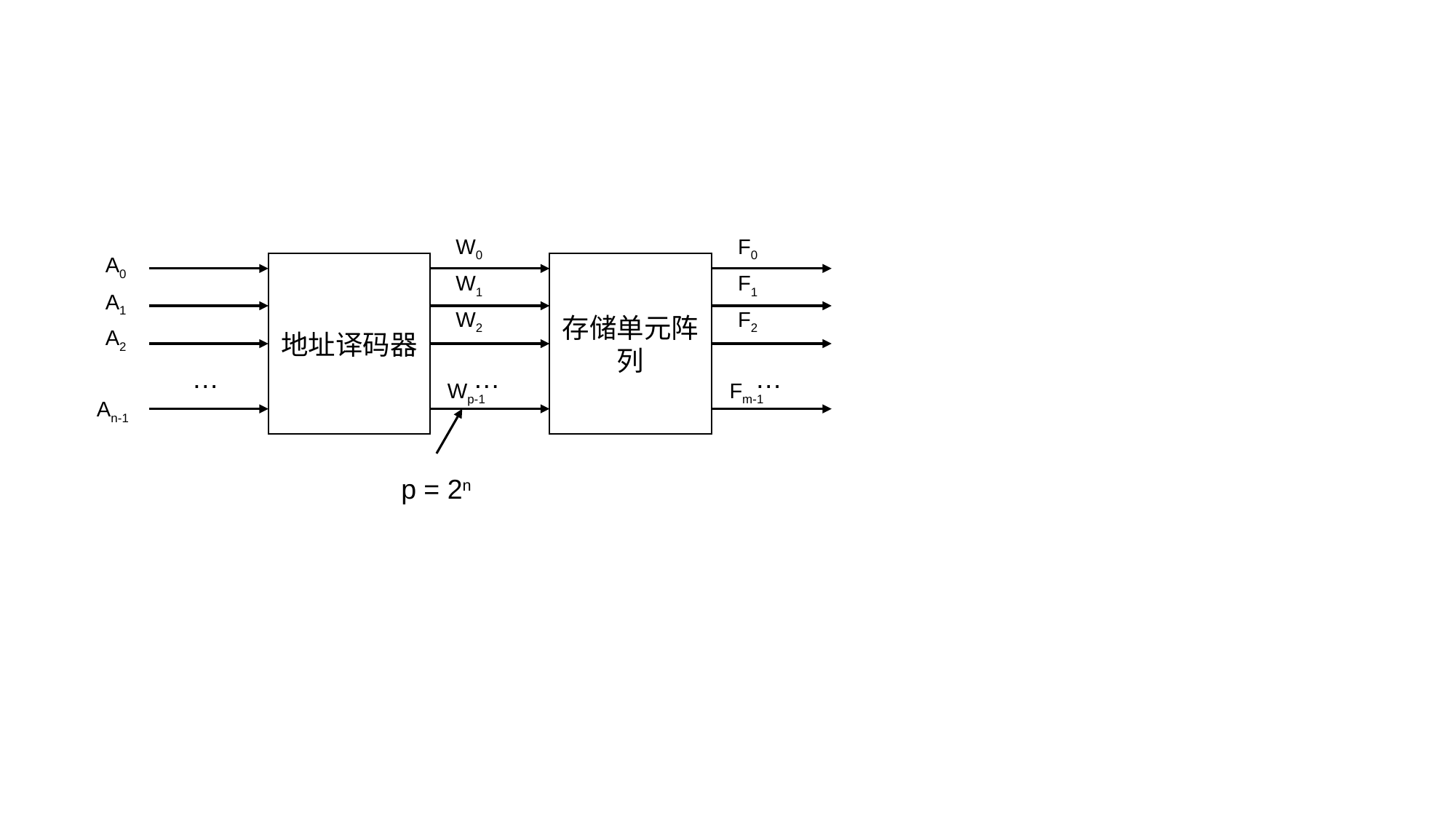

W0
F0
A0
地址译码器
存储单元阵列
W1
F1
A1
W2
F2
A2
…
…
…
Wp-1
Fm-1
An-1
p = 2n